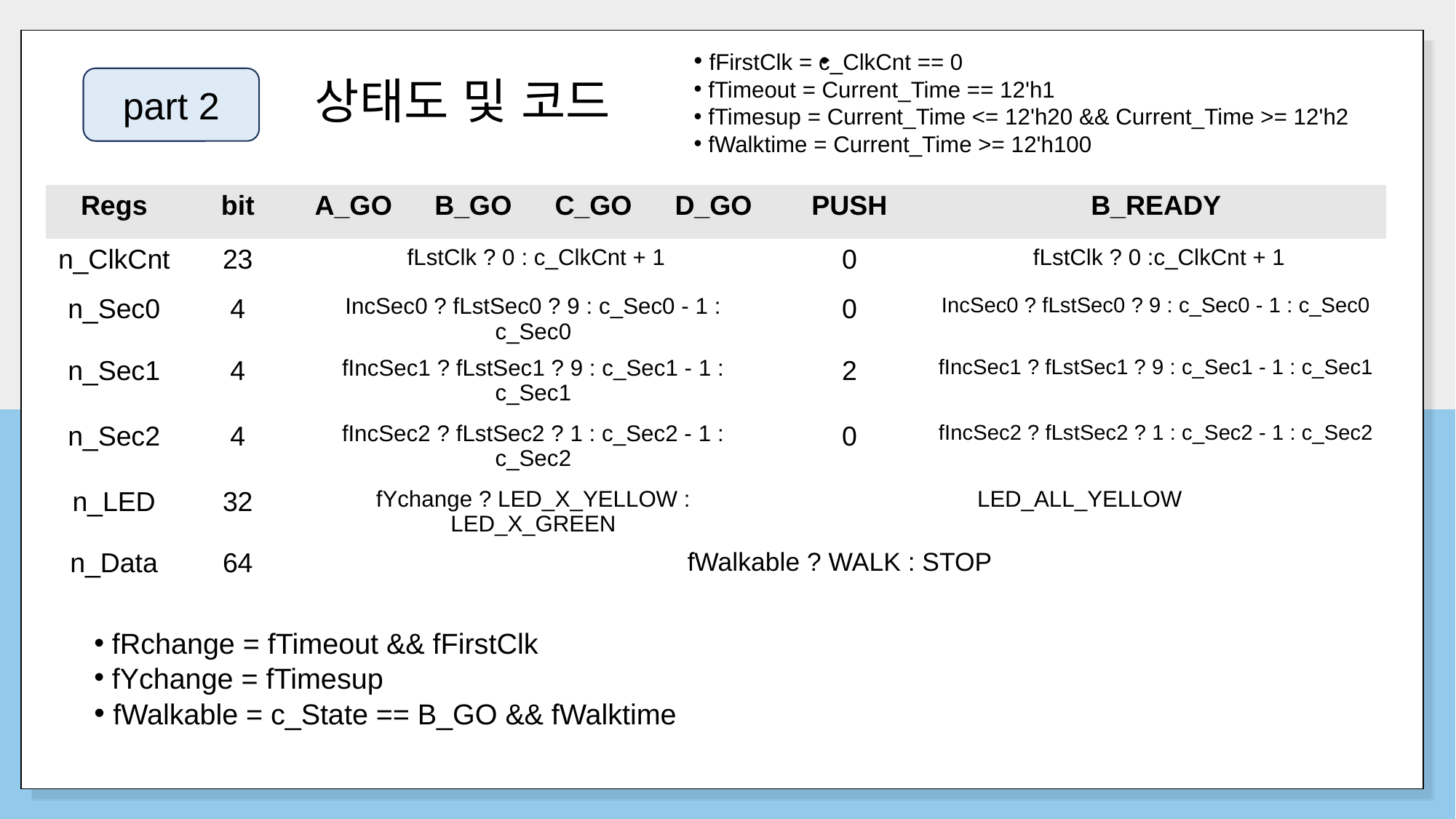

fFirstClk = c_ClkCnt == 0
 fTimeout = Current_Time == 12'h1
 fTimesup = Current_Time <= 12'h20 && Current_Time >= 12'h2
 fWalktime = Current_Time >= 12'h100

# 상태도 및 코드
part 2
| Regs | bit | A\_GO | B\_GO | C\_GO | D\_GO | PUSH | B\_READY |
| --- | --- | --- | --- | --- | --- | --- | --- |
| n\_ClkCnt | 23 | fLstClk ? 0 : c\_ClkCnt + 1 |  |  |  | 0 | fLstClk ? 0 :c\_ClkCnt + 1 |
| n\_Sec0 | 4 | IncSec0 ? fLstSec0 ? 9 : c\_Sec0 - 1 : c\_Sec0 |  |  |  | 0 | IncSec0 ? fLstSec0 ? 9 : c\_Sec0 - 1 : c\_Sec0 |
| n\_Sec1 | 4 | fIncSec1 ? fLstSec1 ? 9 : c\_Sec1 - 1 : c\_Sec1 |  |  |  | 2 | fIncSec1 ? fLstSec1 ? 9 : c\_Sec1 - 1 : c\_Sec1 |
| n\_Sec2 | 4 | fIncSec2 ? fLstSec2 ? 1 : c\_Sec2 - 1 : c\_Sec2 |  |  |  | 0 | fIncSec2 ? fLstSec2 ? 1 : c\_Sec2 - 1 : c\_Sec2 |
| n\_LED | 32 | fYchange ? LED\_X\_YELLOW : LED\_X\_GREEN |  |  |  | LED\_ALL\_YELLOW |  |
| n\_Data | 64 | fWalkable ? WALK : STOP |  |  |  |  |  |
 fRchange = fTimeout && fFirstClk
 fYchange = fTimesup
 fWalkable = c_State == B_GO && fWalktime